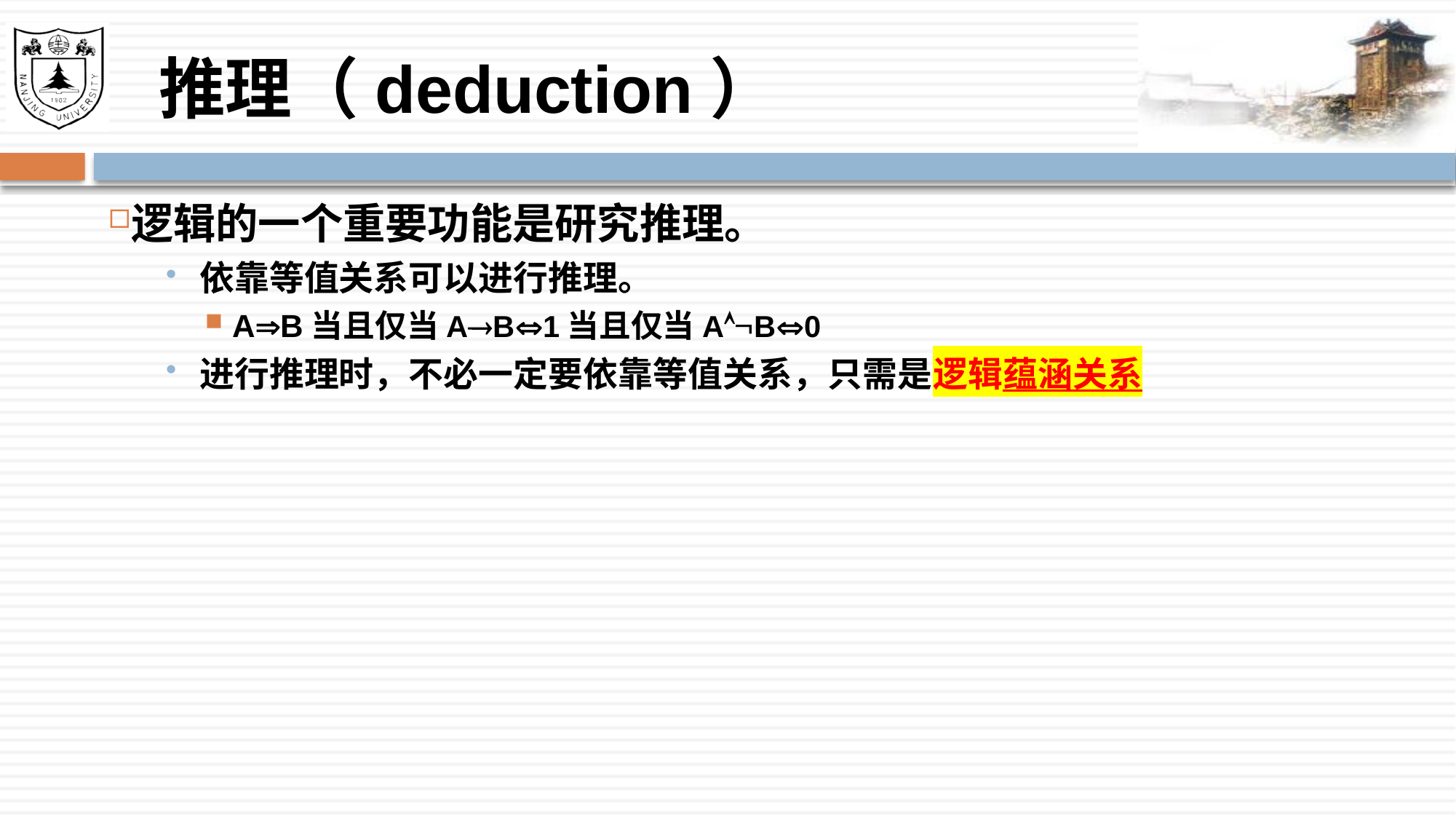

# 推理（deduction）
逻辑的一个重要功能是研究推理。
依靠等值关系可以进行推理。
A⇒B当且仅当A→B⇔1当且仅当A∧¬B⇔0
进行推理时，不必一定要依靠等值关系，只需是逻辑蕴涵关系